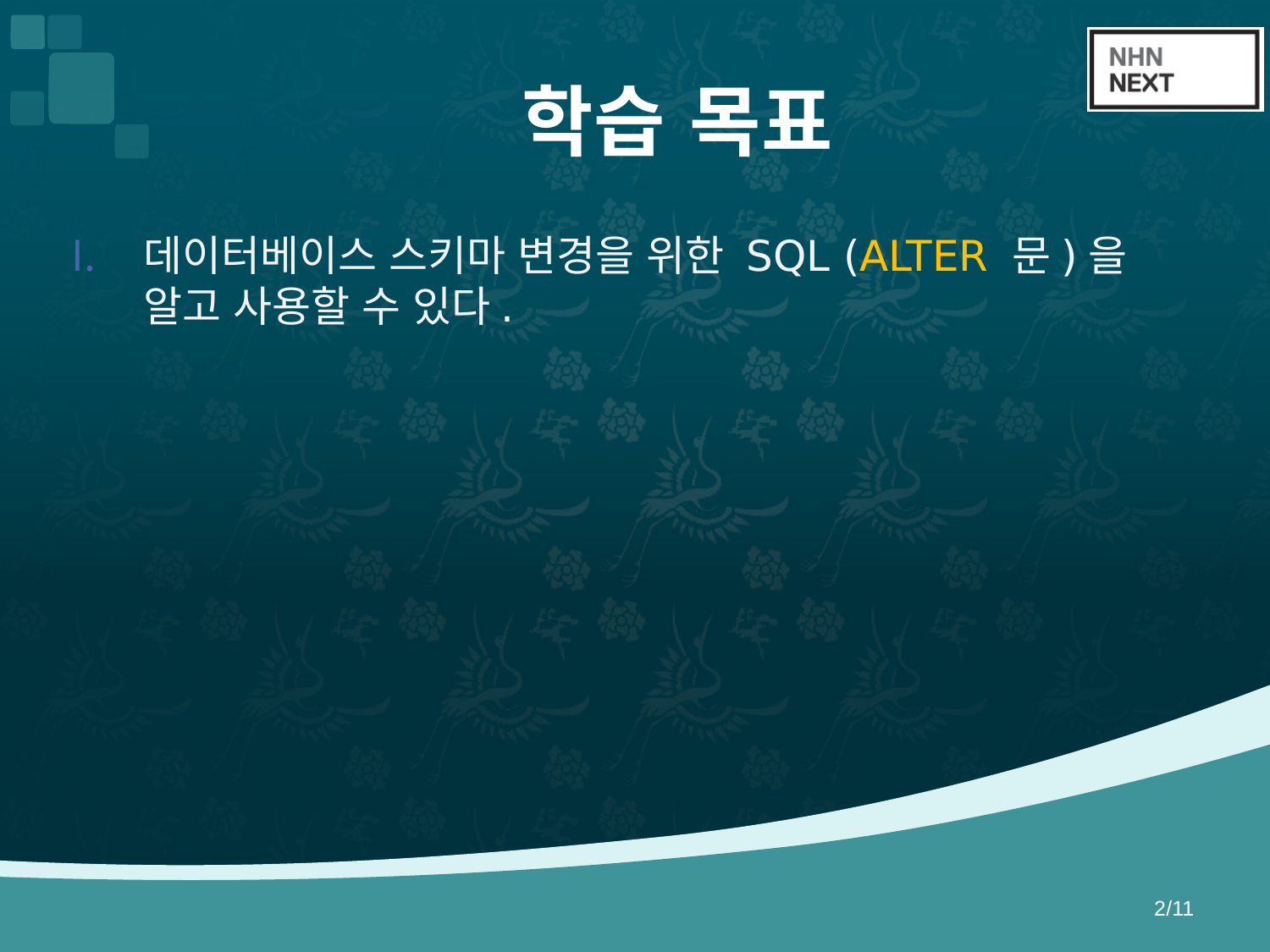

# 학습 목표
데이터베이스 스키마 변경을 위한 SQL (ALTER 문)을 알고 사용할 수 있다.

2/11